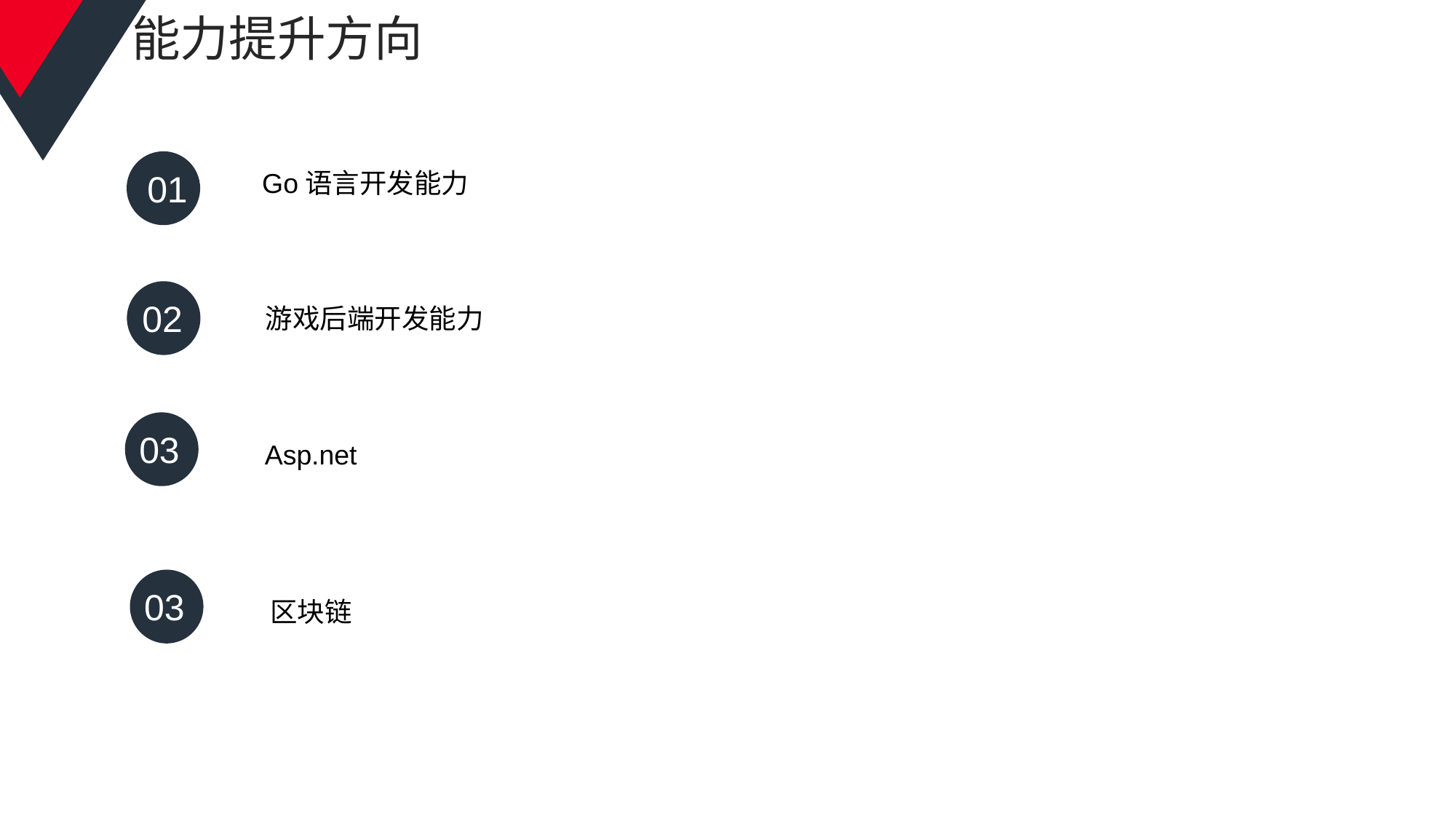

# 能力提升方向

01
Go语言开发能力

02
游戏后端开发能力

03
Asp.net
04

03
区块链